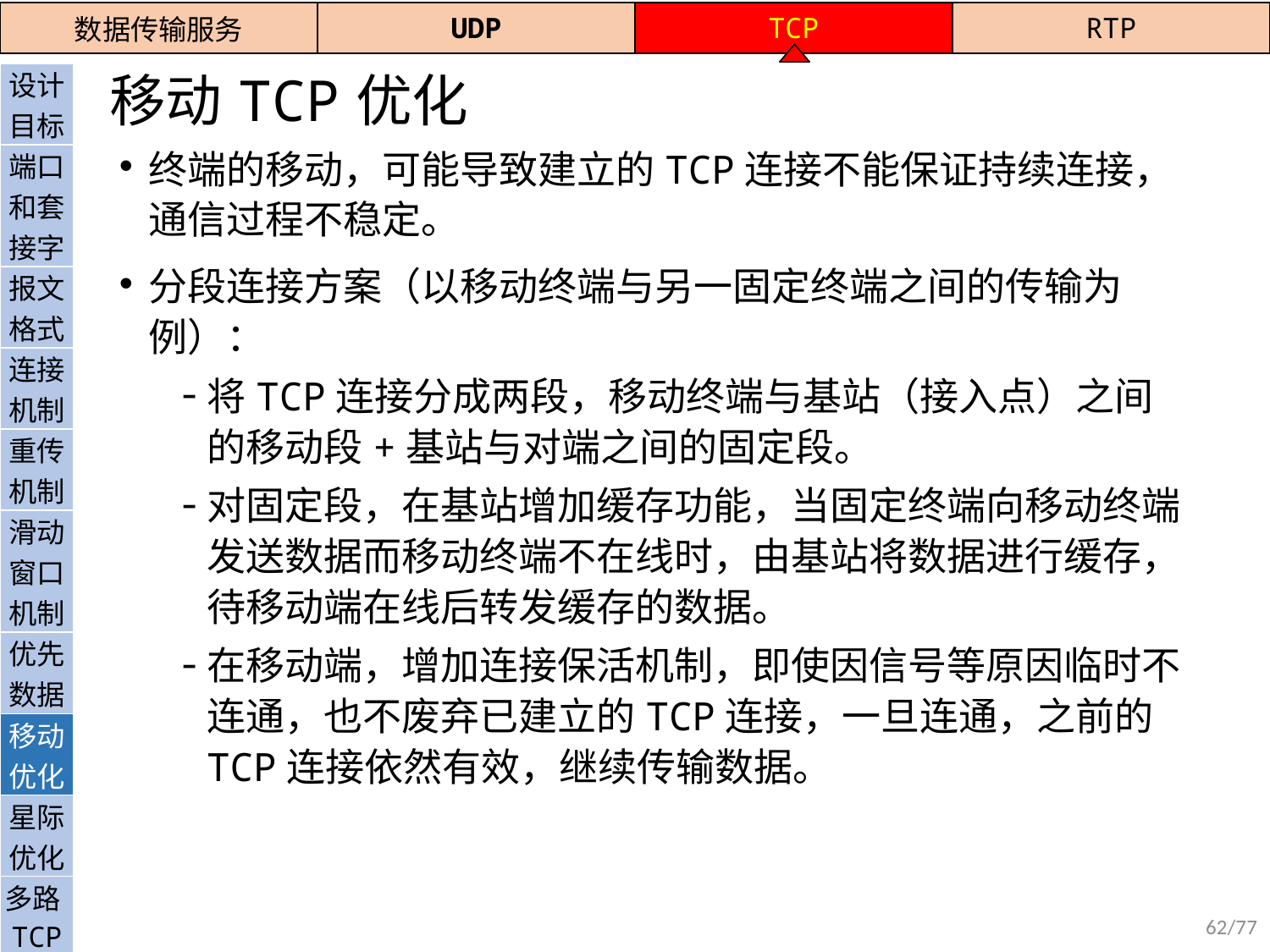

| 数据传输服务 | UDP | TCP | RTP |
| --- | --- | --- | --- |
# 移动TCP优化

| 设计目标 |
| --- |
| 端口和套接字 |
| 报文格式 |
| 连接机制 |
| 重传机制 |
| 滑动窗口机制 |
| 优先数据 |
| 移动优化 |
| 星际优化 |
| 多路TCP |
| QUIC |
终端的移动，可能导致建立的TCP连接不能保证持续连接，通信过程不稳定。
分段连接方案（以移动终端与另一固定终端之间的传输为例）：
将TCP连接分成两段，移动终端与基站（接入点）之间的移动段+基站与对端之间的固定段。
对固定段，在基站增加缓存功能，当固定终端向移动终端发送数据而移动终端不在线时，由基站将数据进行缓存，待移动端在线后转发缓存的数据。
在移动端，增加连接保活机制，即使因信号等原因临时不连通，也不废弃已建立的TCP连接，一旦连通，之前的TCP连接依然有效，继续传输数据。
62/77